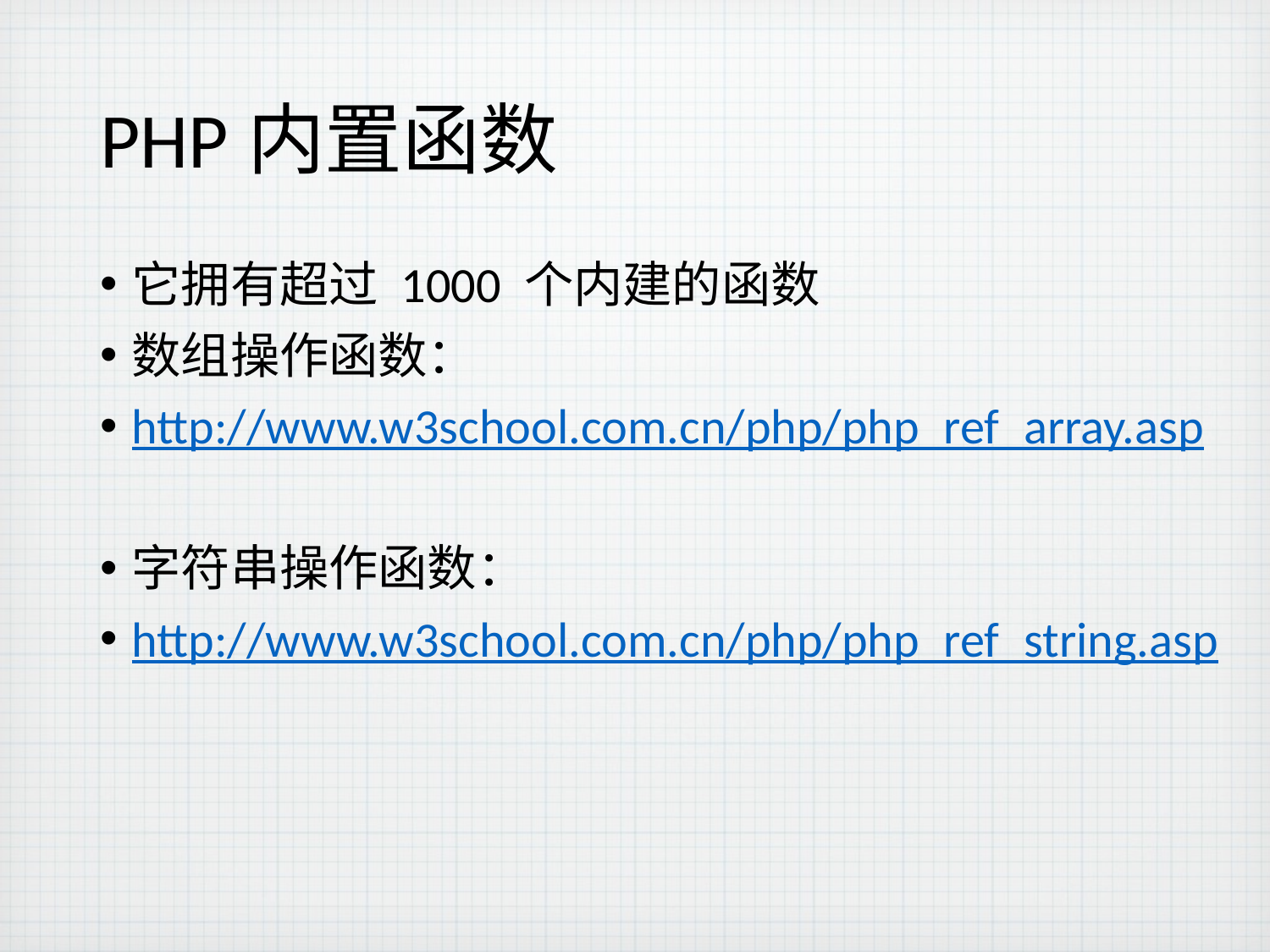

# PHP内置函数
它拥有超过 1000 个内建的函数
数组操作函数：
http://www.w3school.com.cn/php/php_ref_array.asp

字符串操作函数：
http://www.w3school.com.cn/php/php_ref_string.asp